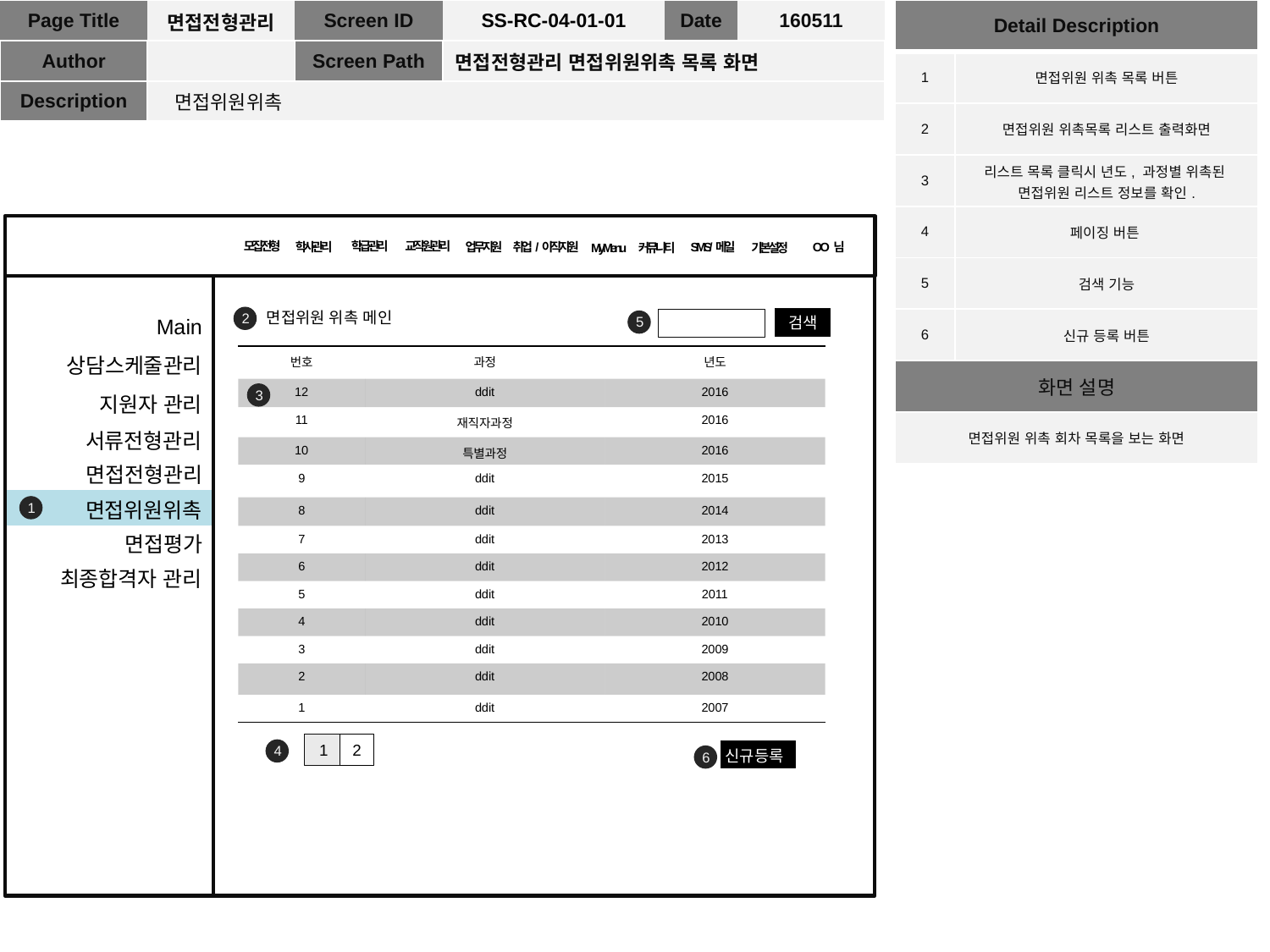

| Detail Description |  |
| --- | --- |
| 1 | 면접위원 위촉 목록 버튼 |
| 2 | 면접위원 위촉목록 리스트 출력화면 |
| 3 | 리스트 목록 클릭시 년도, 과정별 위촉된 면접위원 리스트 정보를 확인. |
| 4 | 페이징 버튼 |
| 5 | 검색 기능 |
| 6 | 신규 등록 버튼 |
| 화면 설명 |  |
| 면접위원 위촉 회차 목록을 보는 화면 |  |
| Page Title | 면접전형관리 | Screen ID | SS-RC-04-01-01 | Date | 160511 |
| --- | --- | --- | --- | --- | --- |
| Author |  | Screen Path | 면접전형관리 면접위원위촉 목록 화면 |  |  |
| Description | 면접위원위촉 |  |  |  |  |

모집전형
학급관리
교직원관리
업무지원
학사관리
취업/이직지원
SMS/메일
O O 님
커뮤니티
기본설정
MyMenu

면접위원 위촉 메인
2

검색
5

Main

상담스케줄관리
| 번호 | 과정 | 년도 |
| --- | --- | --- |
| 12 | ddit | 2016 |
| 11 | 재직자과정 | 2016 |
| 10 | 특별과정 | 2016 |
| 9 | ddit | 2015 |
| 8 | ddit | 2014 |
| 7 | ddit | 2013 |
| 6 | ddit | 2012 |
| 5 | ddit | 2011 |
| 4 | ddit | 2010 |
| 3 | ddit | 2009 |
| 2 | ddit | 2008 |
| 1 | ddit | 2007 |
3

지원자 관리
서류전형관리
면접전형관리

면접위원위촉
1

면접평가
최종합격자 관리

1
2
4

신규등록

6